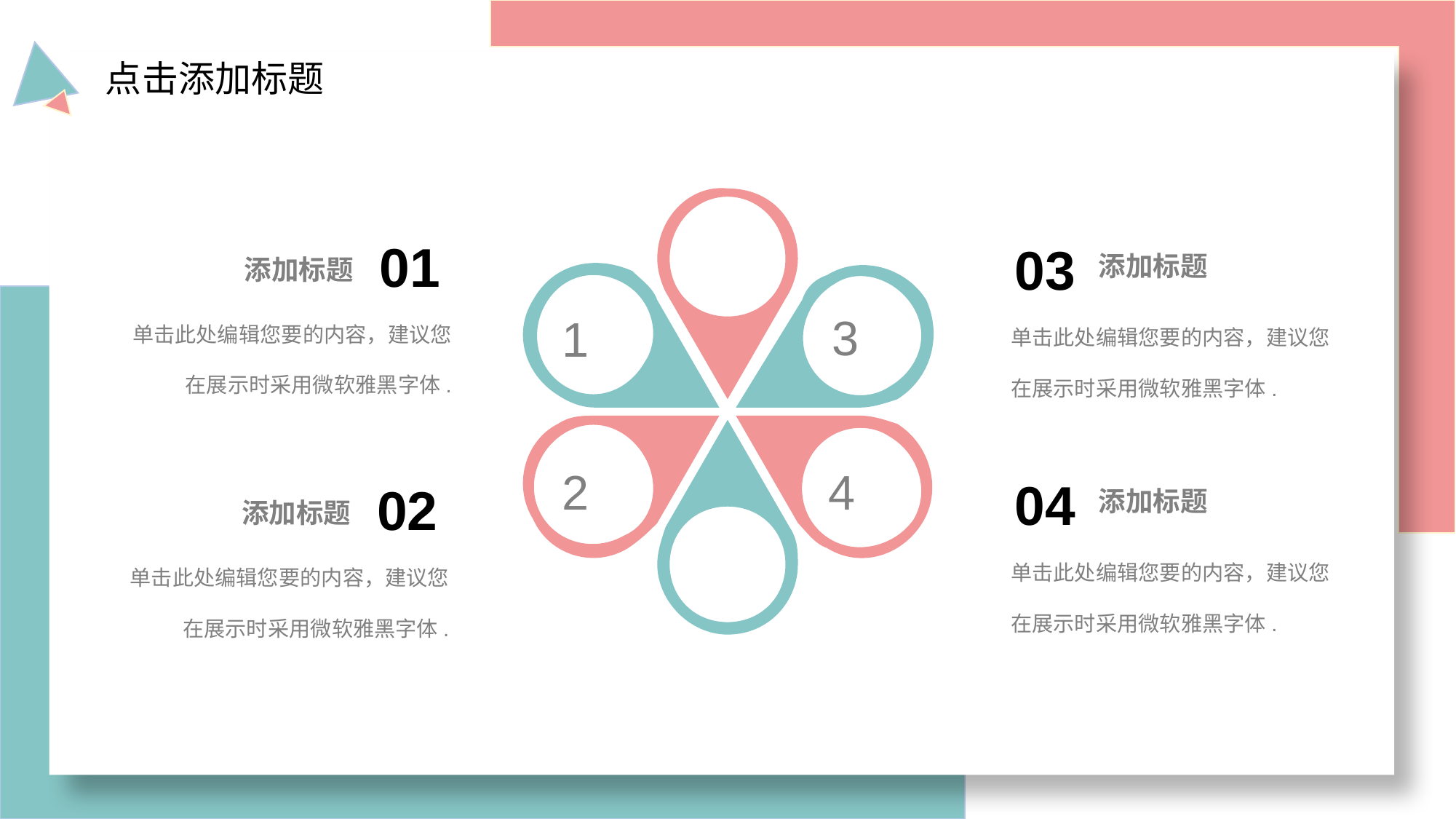

点击添加标题

3
1
2
4

01
03
添加标题
添加标题
单击此处编辑您要的内容，建议您在展示时采用微软雅黑字体.

单击此处编辑您要的内容，建议您在展示时采用微软雅黑字体.
04
02
添加标题
添加标题
单击此处编辑您要的内容，建议您在展示时采用微软雅黑字体.
单击此处编辑您要的内容，建议您在展示时采用微软雅黑字体.